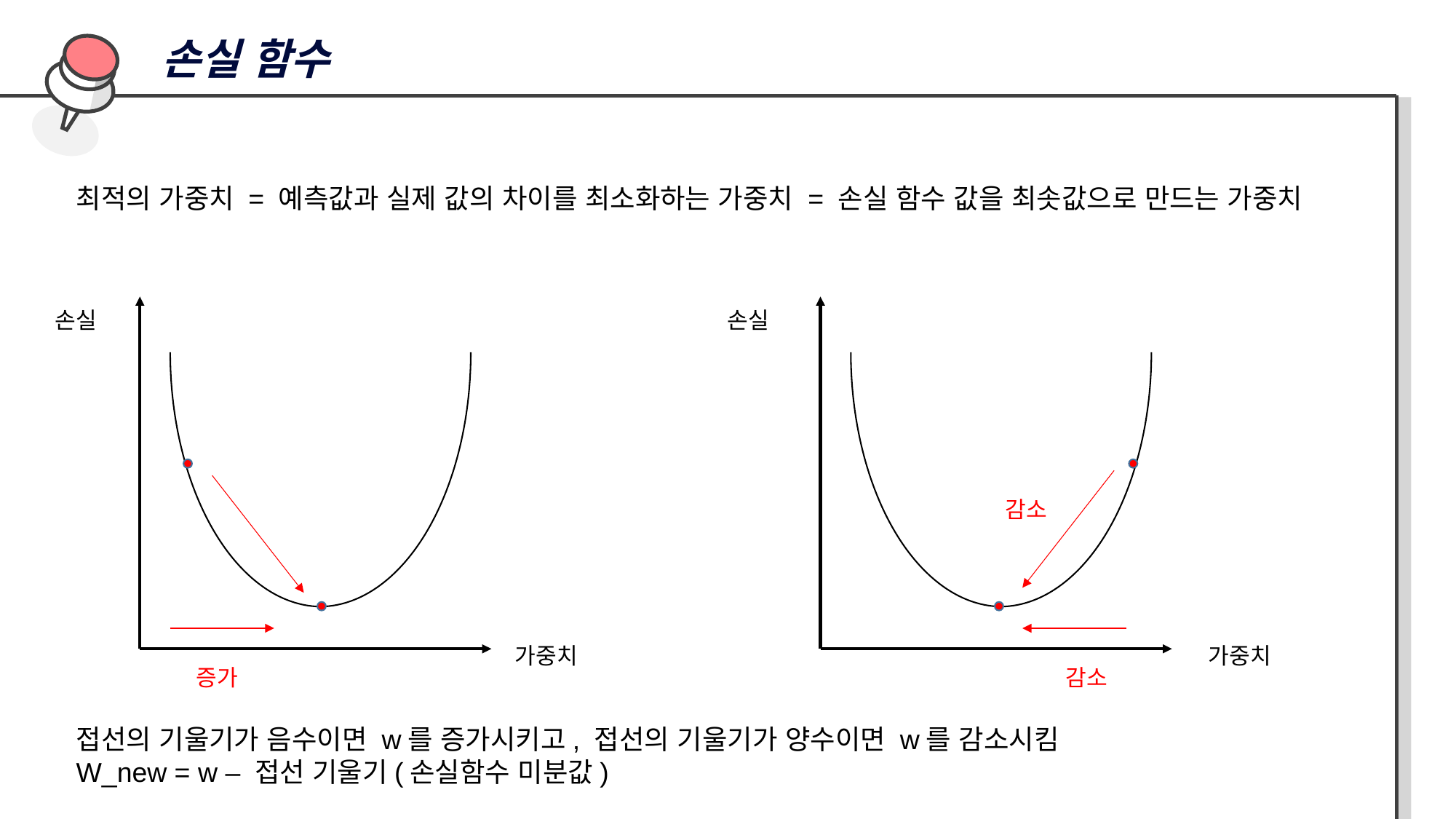

손실 함수

최적의 가중치 = 예측값과 실제 값의 차이를 최소화하는 가중치 = 손실 함수 값을 최솟값으로 만드는 가중치
손실
손실

감소

가중치
가중치
증가
감소
접선의 기울기가 음수이면 w를 증가시키고, 접선의 기울기가 양수이면 w를 감소시킴
W_new = w – 접선 기울기(손실함수 미분값)